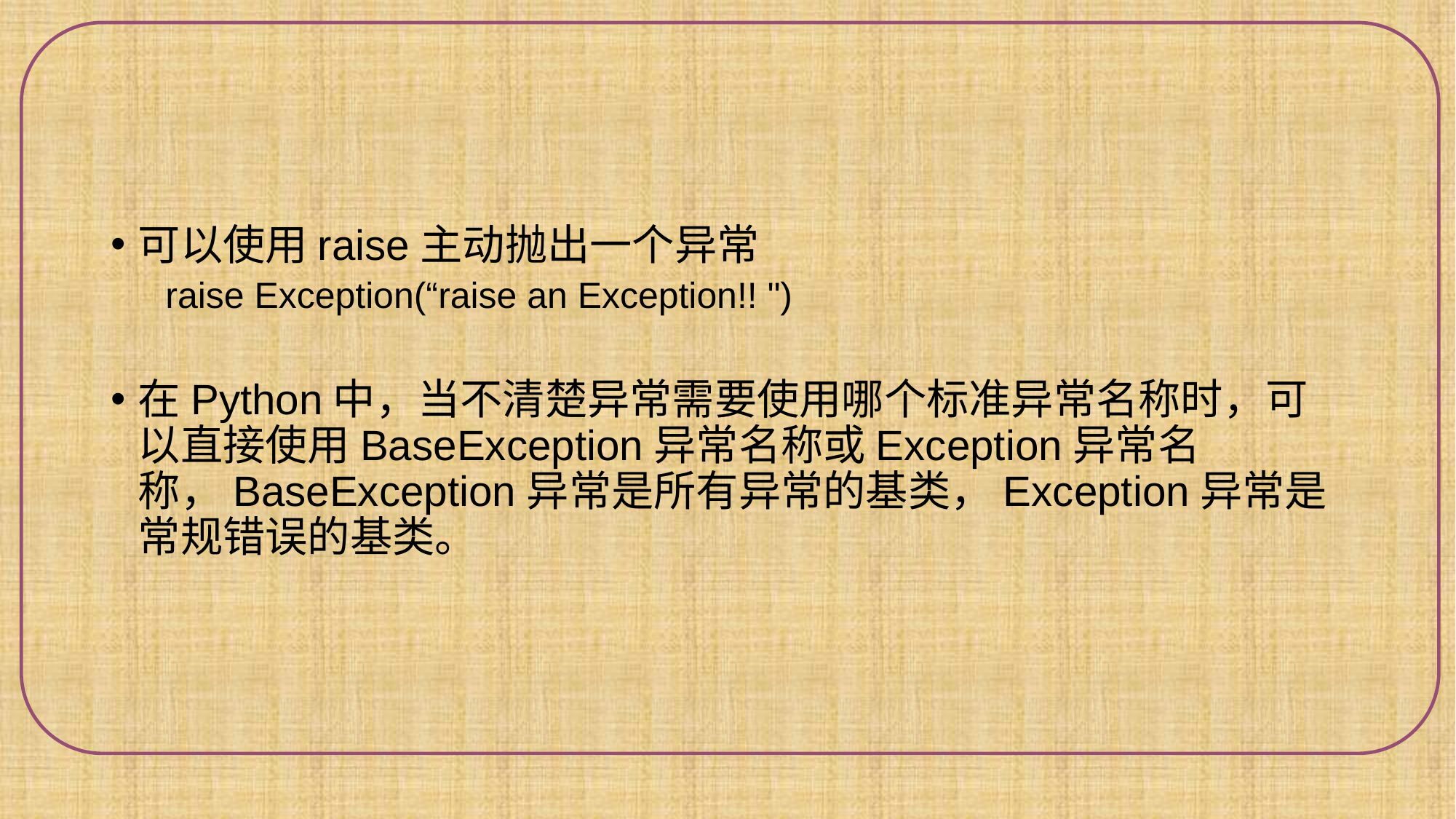

#
可以使用raise主动抛出一个异常
raise Exception(“raise an Exception!! ")

在Python中，当不清楚异常需要使用哪个标准异常名称时，可以直接使用BaseException异常名称或Exception异常名称，BaseException异常是所有异常的基类，Exception异常是常规错误的基类。